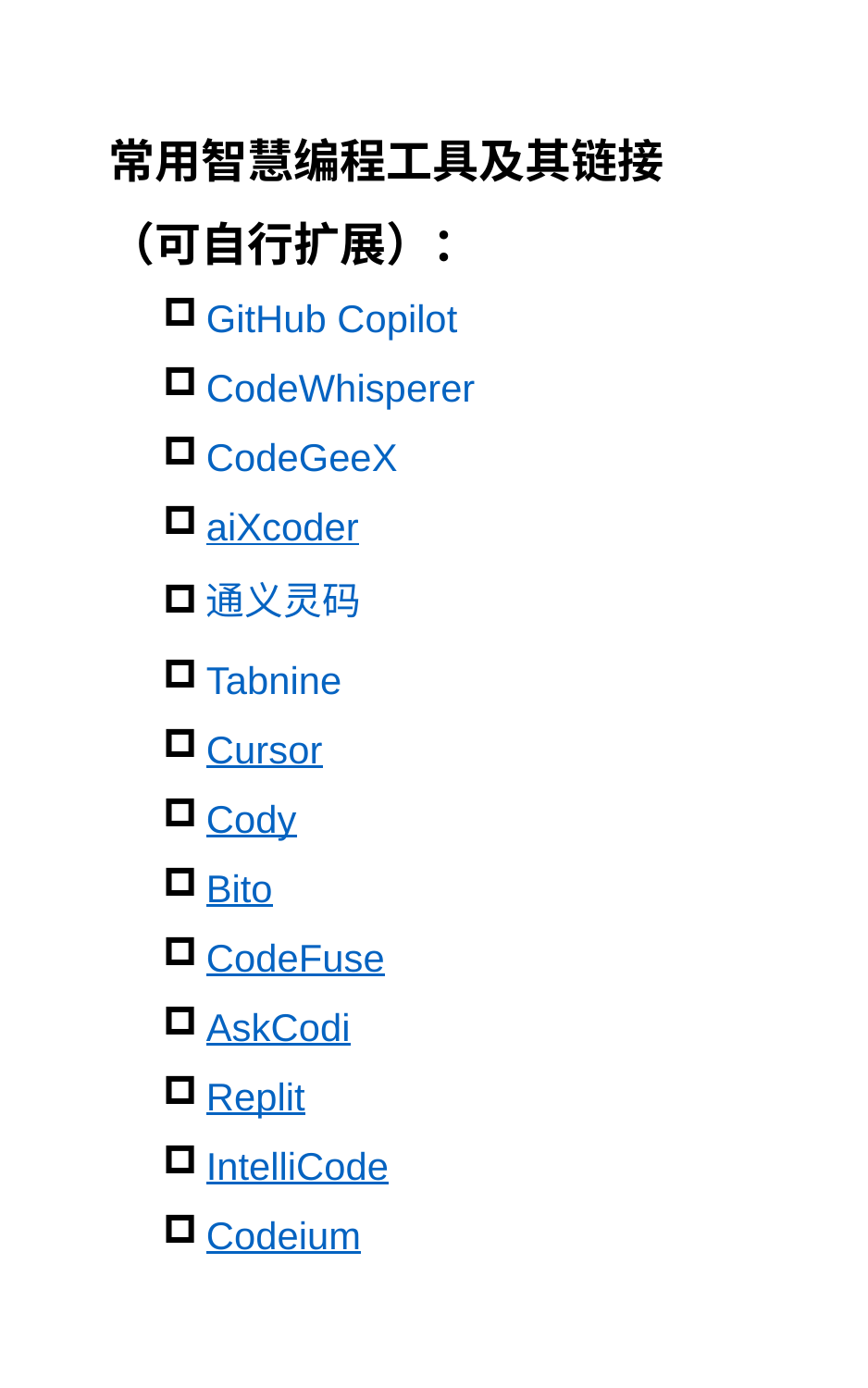

常用智慧编程工具及其链接（可自行扩展）：
GitHub Copilot
CodeWhisperer
CodeGeeX
aiXcoder
通义灵码
Tabnine
Cursor
Cody
Bito
CodeFuse
AskCodi
Replit
IntelliCode
Codeium